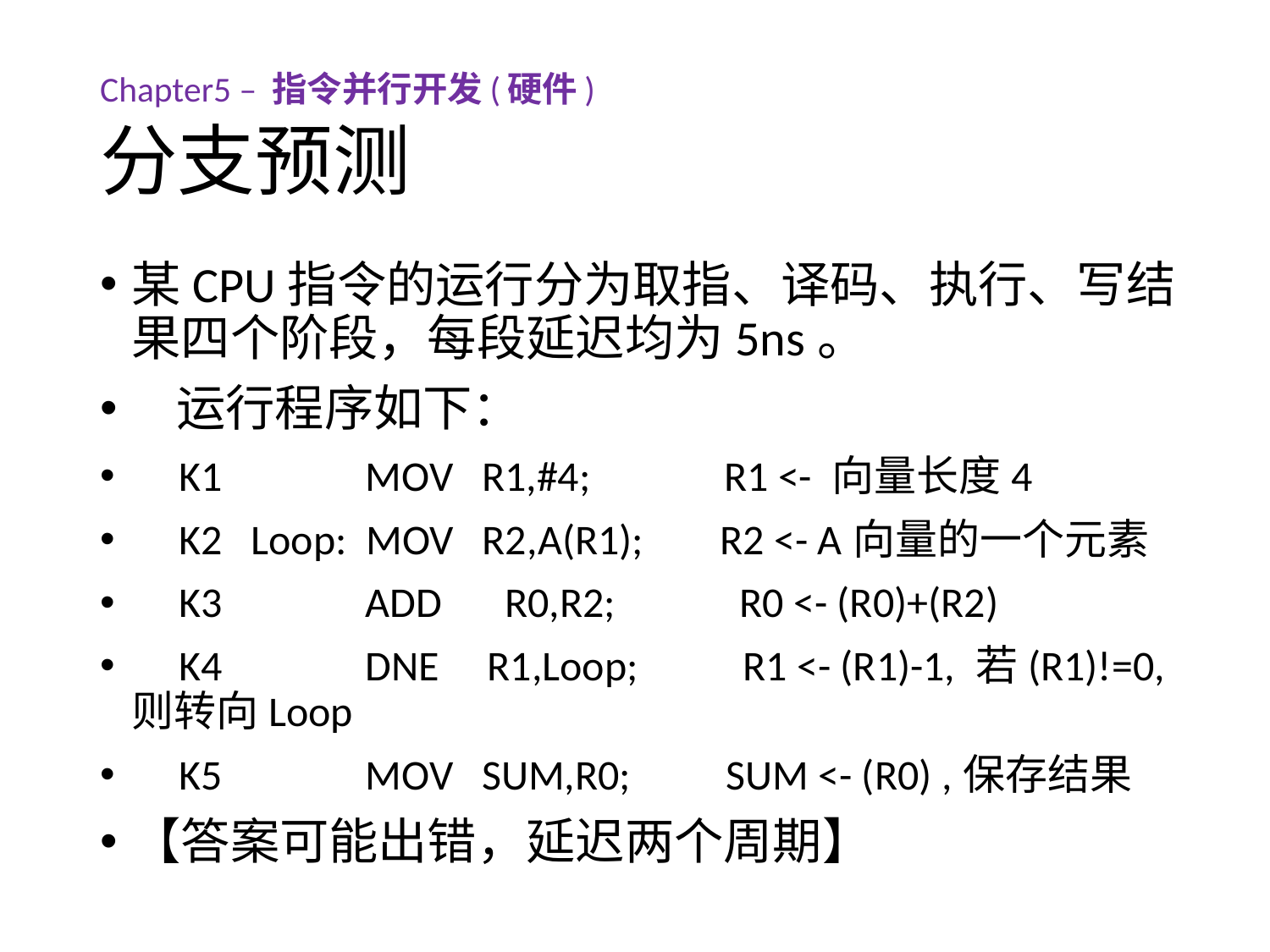

Chapter5 – 指令并行开发(硬件)
# 分支预测
某CPU指令的运行分为取指、译码、执行、写结果四个阶段，每段延迟均为5ns。
   运行程序如下：
     K1               MOV   R1,#4;              R1 <- 向量长度4
     K2   Loop:  MOV   R2,A(R1);        R2 <- A向量的一个元素
     K3               ADD　R0,R2;             R0 <- (R0)+(R2)
     K4               DNE     R1,Loop;           R1 <- (R1)-1, 若(R1)!=0, 则转向Loop
     K5               MOV   SUM,R0;          SUM <- (R0) ,保存结果
【答案可能出错，延迟两个周期】